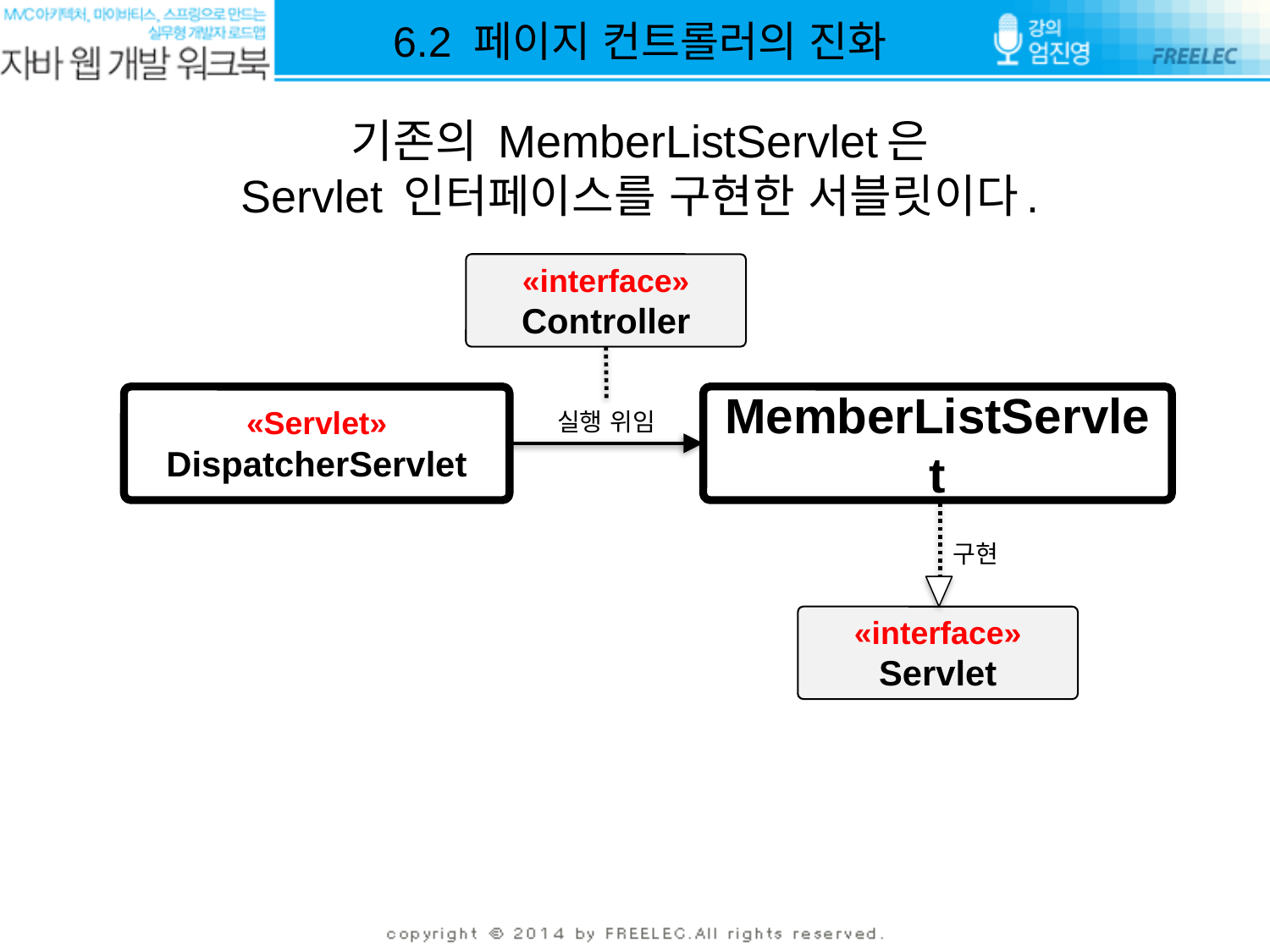

6.2 페이지 컨트롤러의 진화
기존의 MemberListServlet은
Servlet 인터페이스를 구현한 서블릿이다.
«interface»
Controller

«Servlet»
DispatcherServlet

MemberListServlet

실행 위임
구현

«interface»
Servlet